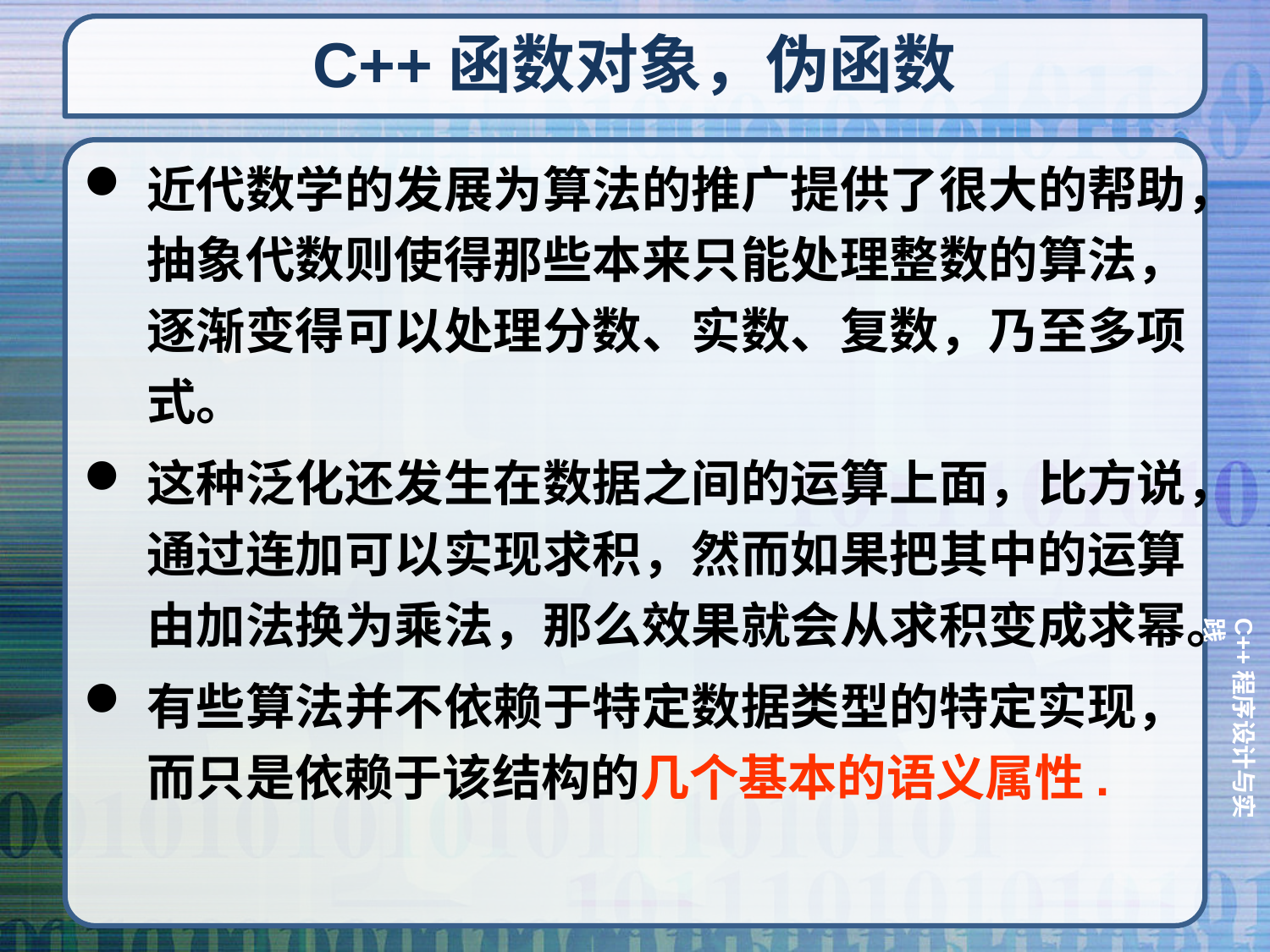

# C++函数对象，伪函数
近代数学的发展为算法的推广提供了很大的帮助，抽象代数则使得那些本来只能处理整数的算法，逐渐变得可以处理分数、实数、复数，乃至多项式。
这种泛化还发生在数据之间的运算上面，比方说，通过连加可以实现求积，然而如果把其中的运算由加法换为乘法，那么效果就会从求积变成求幂。
有些算法并不依赖于特定数据类型的特定实现，而只是依赖于该结构的几个基本的语义属性.